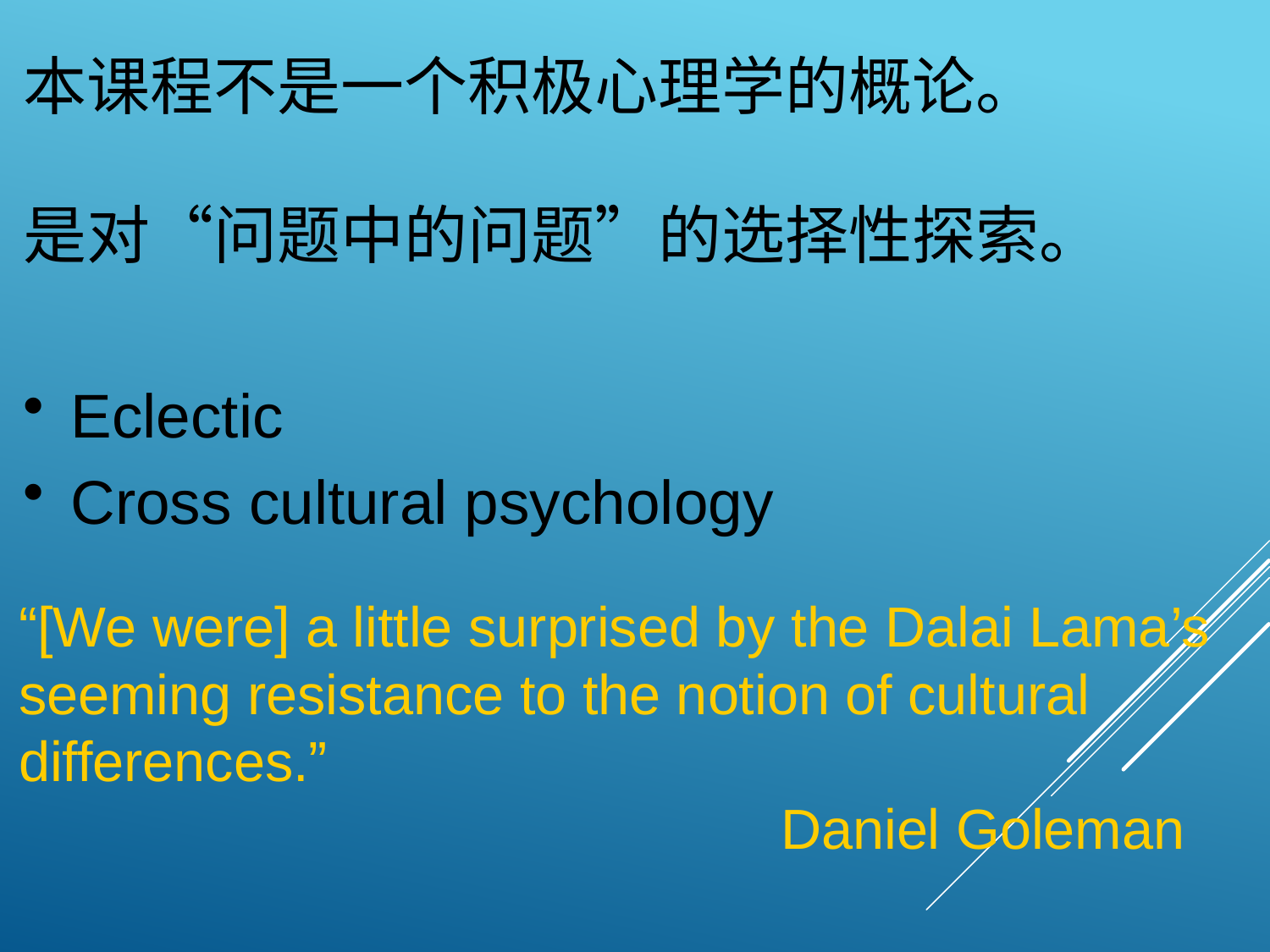

本课程不是一个积极心理学的概论。
是对“问题中的问题”的选择性探索。
Eclectic
Cross cultural psychology
“[We were] a little surprised by the Dalai Lama’s seeming resistance to the notion of cultural differences.”
						Daniel Goleman